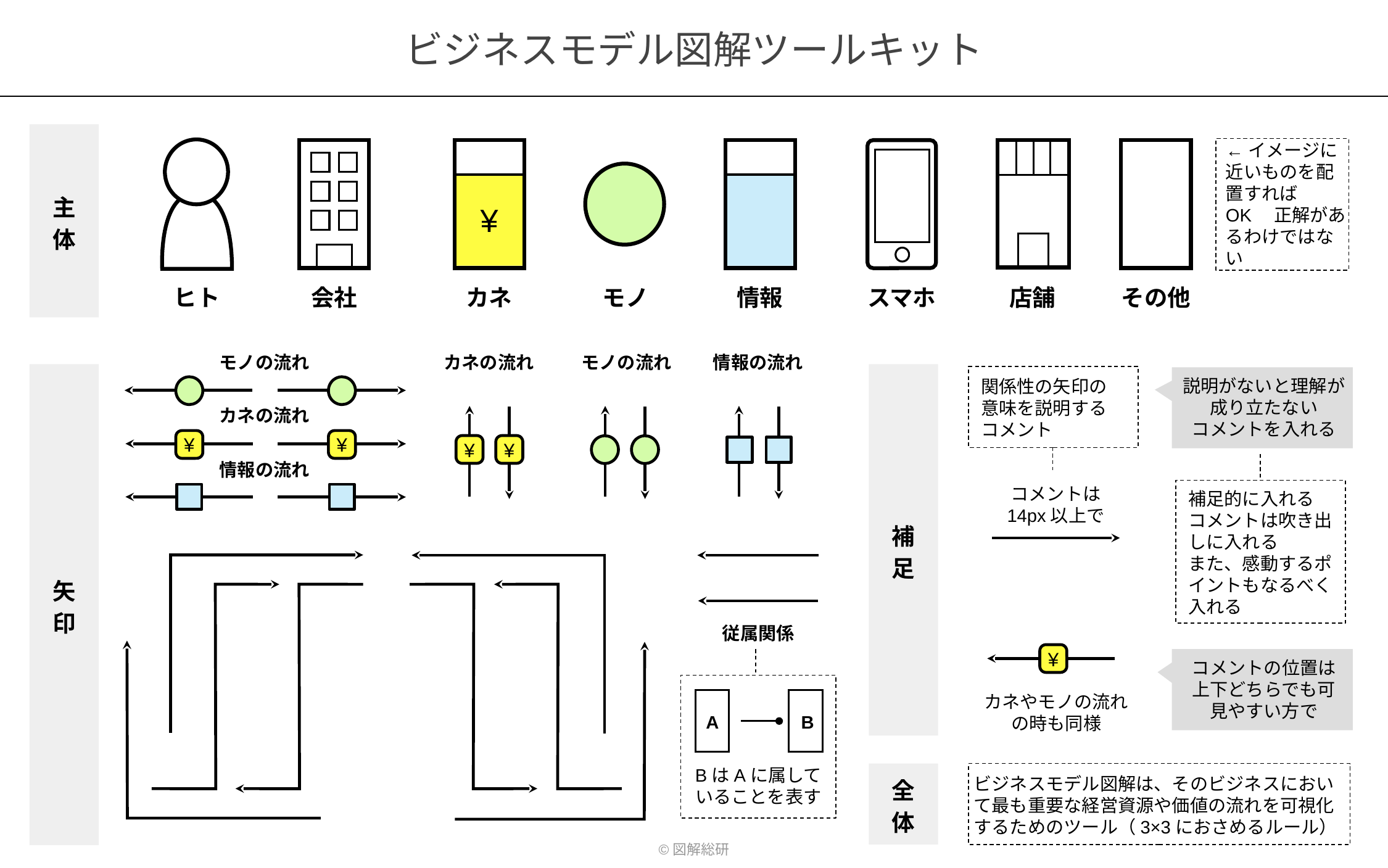

ビジネスモデル図解ツールキット
主
体

←イメージに近いものを配置すればOK　正解があるわけではない

¥

ヒト
会社
カネ
モノ
情報
スマホ
店舗
その他
モノの流れ
カネの流れ
モノの流れ
情報の流れ
矢
印
補
足

関係性の矢印の
意味を説明する
コメント

説明がないと理解が成り立たない
コメントを入れる
カネの流れ
¥
¥
¥
¥

情報の流れ
コメントは
14px以上で

補足的に入れる
コメントは吹き出しに入れる
また、感動するポイントもなるべく入れる

従属関係

¥

コメントの位置は
上下どちらでも可
見やすい方で

カネやモノの流れの時も同様

A
B
全
体

ビジネスモデル図解は、そのビジネスにおいて最も重要な経営資源や価値の流れを可視化するためのツール（3×3におさめるルール）
BはAに属して
いることを表す